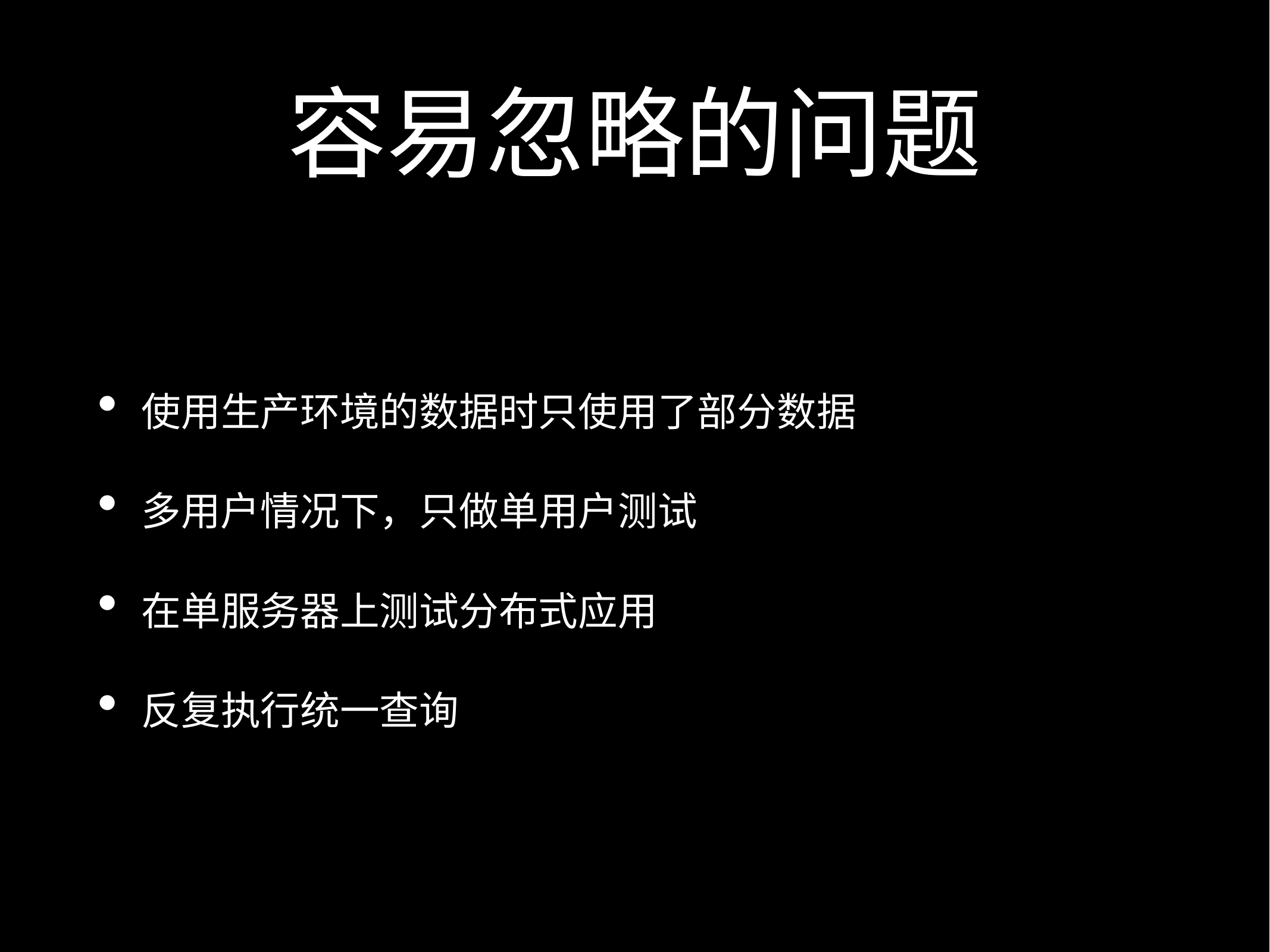

# 容易忽略的问题
使用生产环境的数据时只使用了部分数据
多用户情况下，只做单用户测试
在单服务器上测试分布式应用
反复执行统一查询